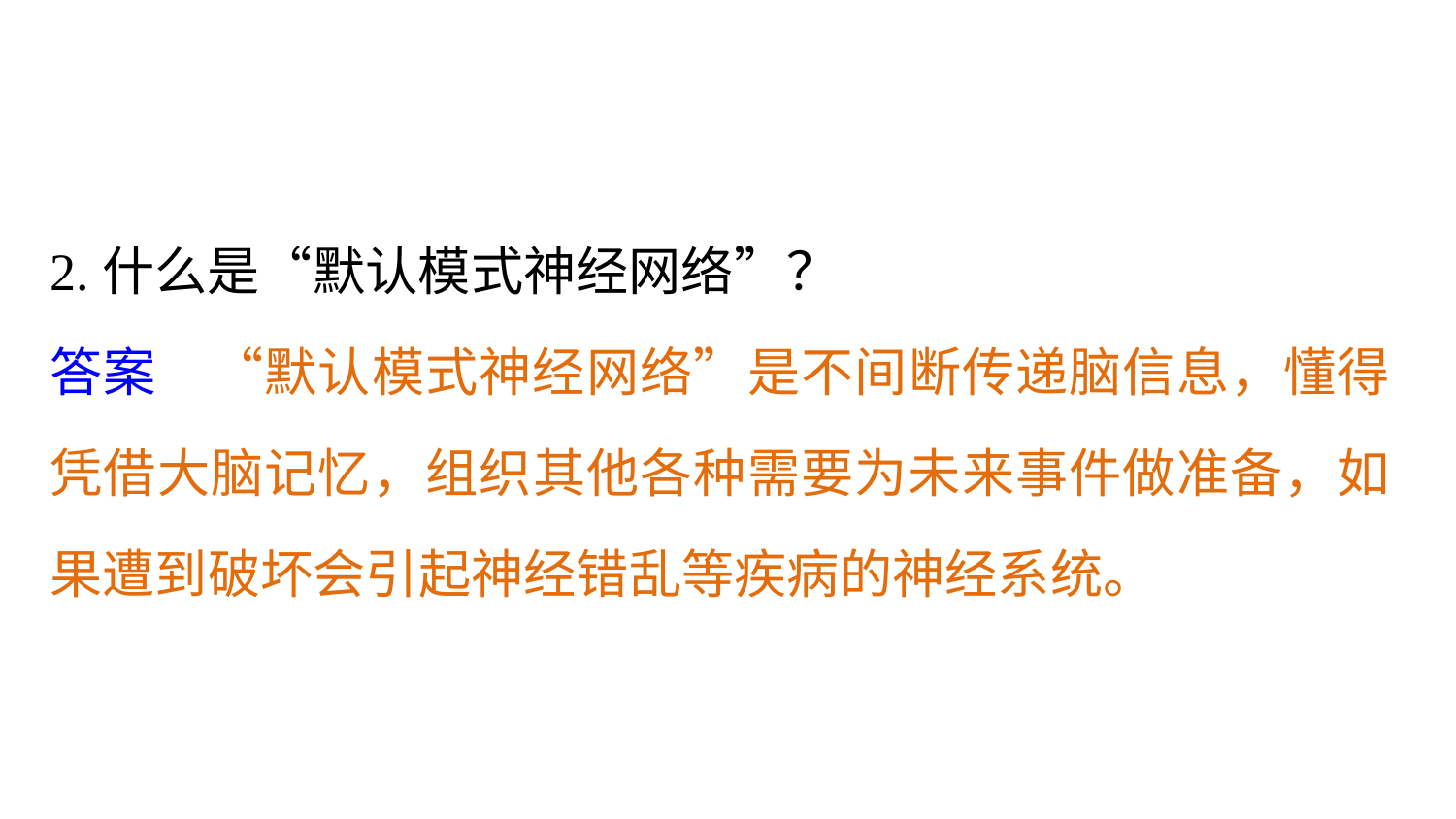

2.什么是“默认模式神经网络”？
答案　“默认模式神经网络”是不间断传递脑信息，懂得凭借大脑记忆，组织其他各种需要为未来事件做准备，如果遭到破坏会引起神经错乱等疾病的神经系统。